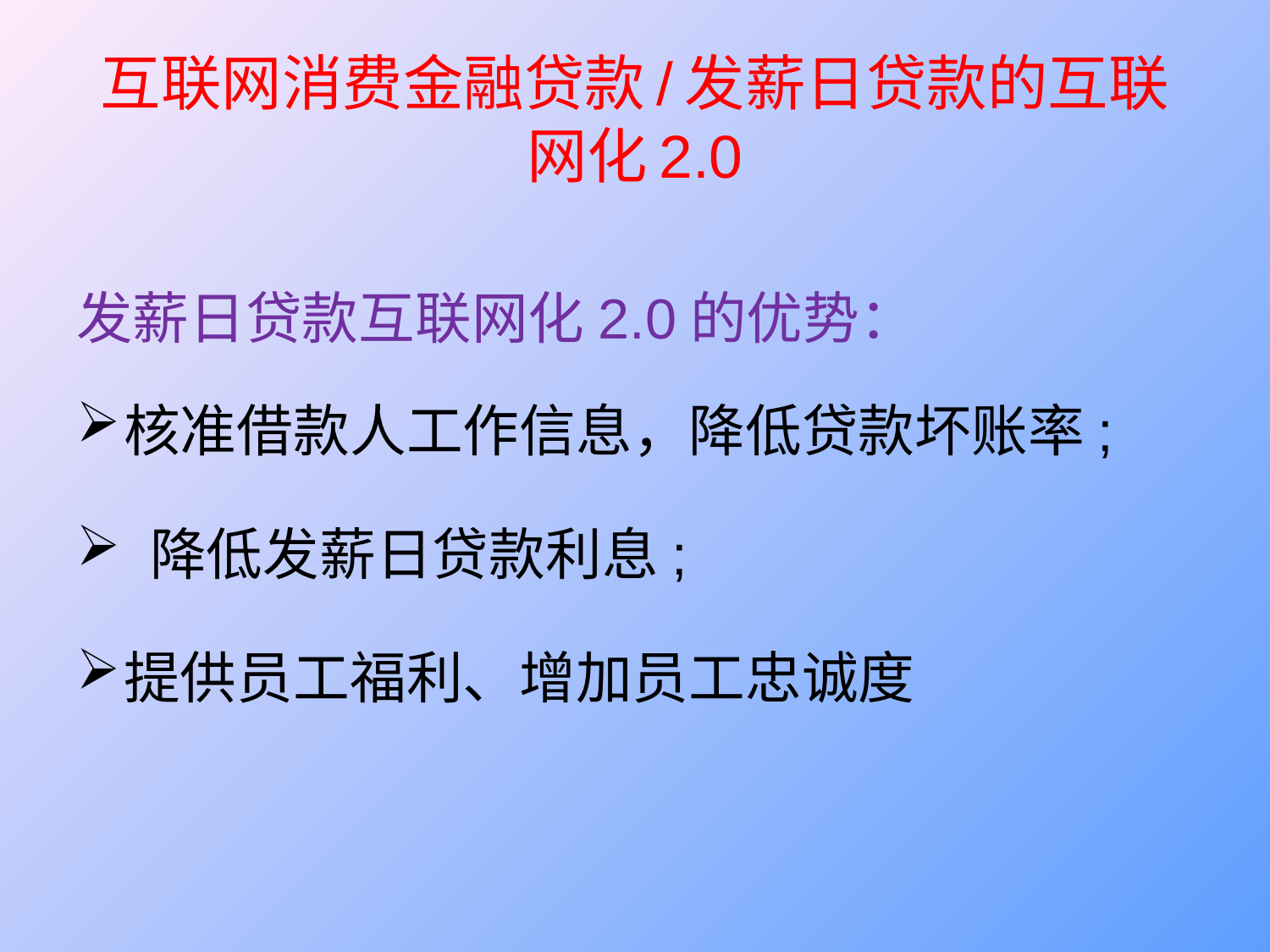

# 互联网消费金融贷款/发薪日贷款的互联网化2.0
发薪日贷款互联网化2.0的优势：
核准借款人工作信息，降低贷款坏账率;
 降低发薪日贷款利息;
提供员工福利、增加员工忠诚度